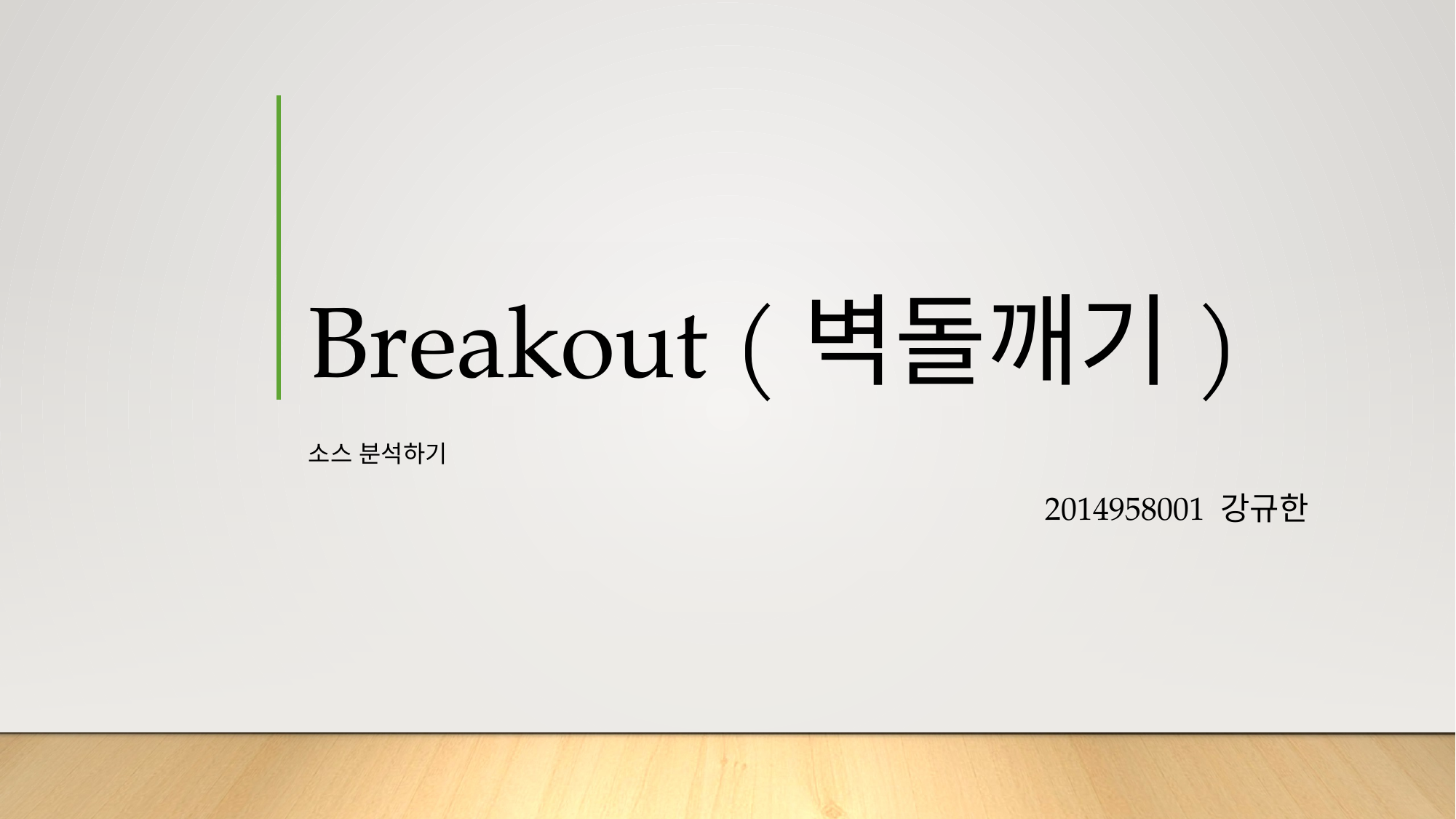

# Breakout (벽돌깨기)
소스 분석하기
2014958001 강규한